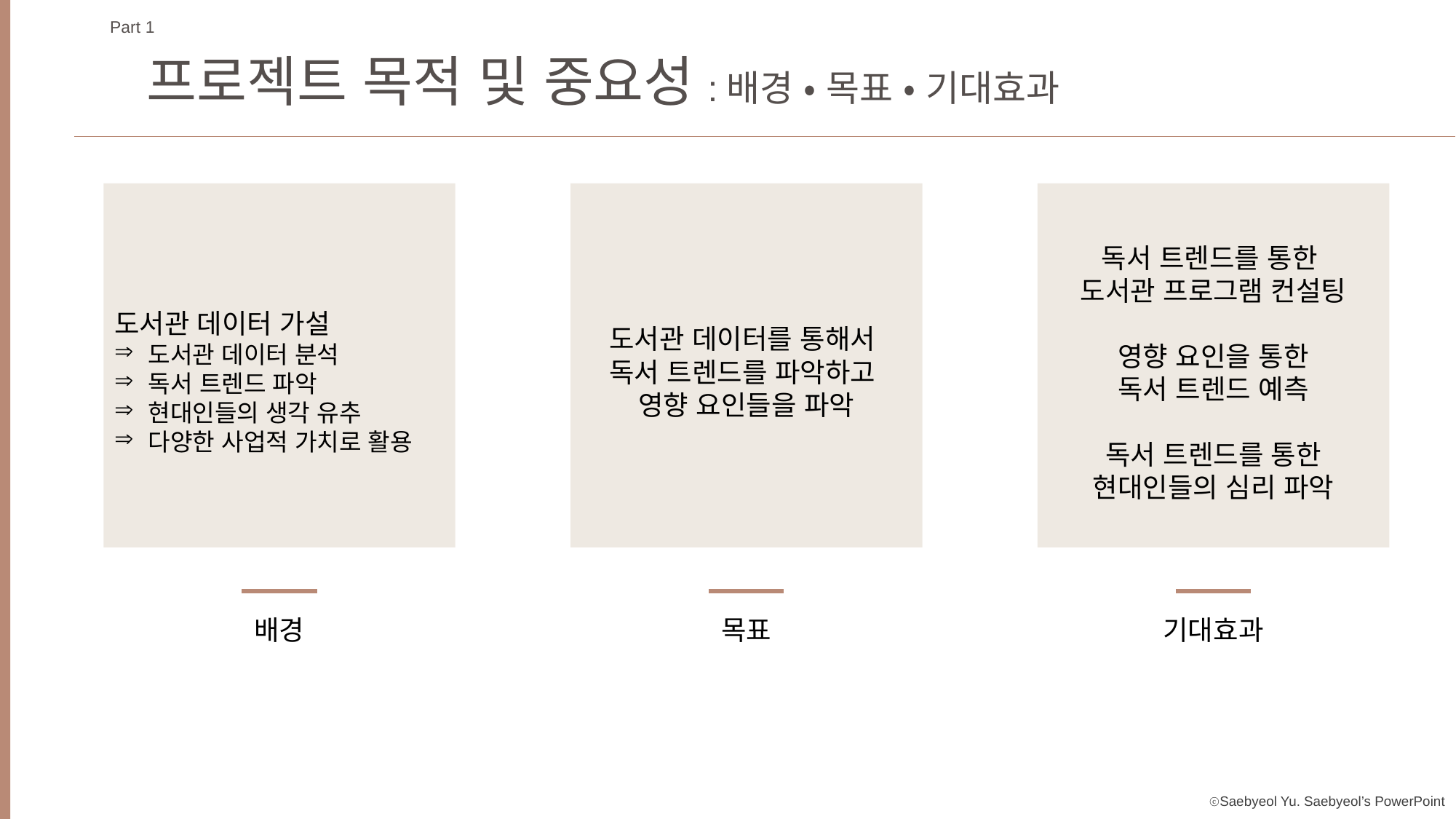

Part 1
프로젝트 목적 및 중요성:배경 • 목표 • 기대효과

도서관 데이터 가설
도서관 데이터 분석
독서 트렌드 파악
현대인들의 생각 유추
다양한 사업적 가치로 활용
배경

도서관 데이터를 통해서
독서 트렌드를 파악하고
영향 요인들을 파악
목표

독서 트렌드를 통한
도서관 프로그램 컨설팅

영향 요인을 통한
독서 트렌드 예측

독서 트렌드를 통한
현대인들의 심리 파악
기대효과